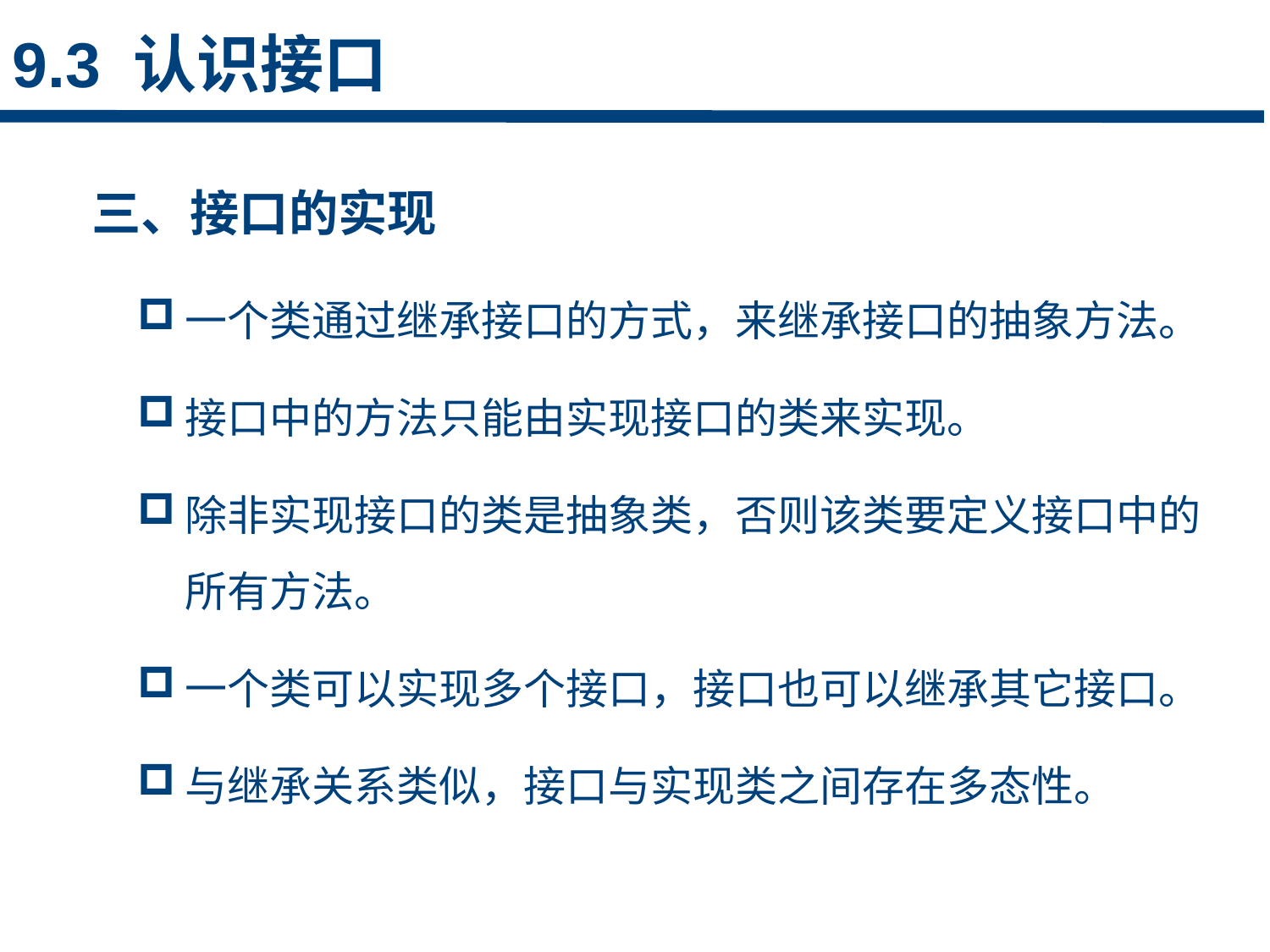

9.3 认识接口
三、接口的实现
一个类通过继承接口的方式，来继承接口的抽象方法。
接口中的方法只能由实现接口的类来实现。
除非实现接口的类是抽象类，否则该类要定义接口中的所有方法。
一个类可以实现多个接口，接口也可以继承其它接口。
与继承关系类似，接口与实现类之间存在多态性。
点击添加文本
点击添加文本
点击添加文本
点击添加文本